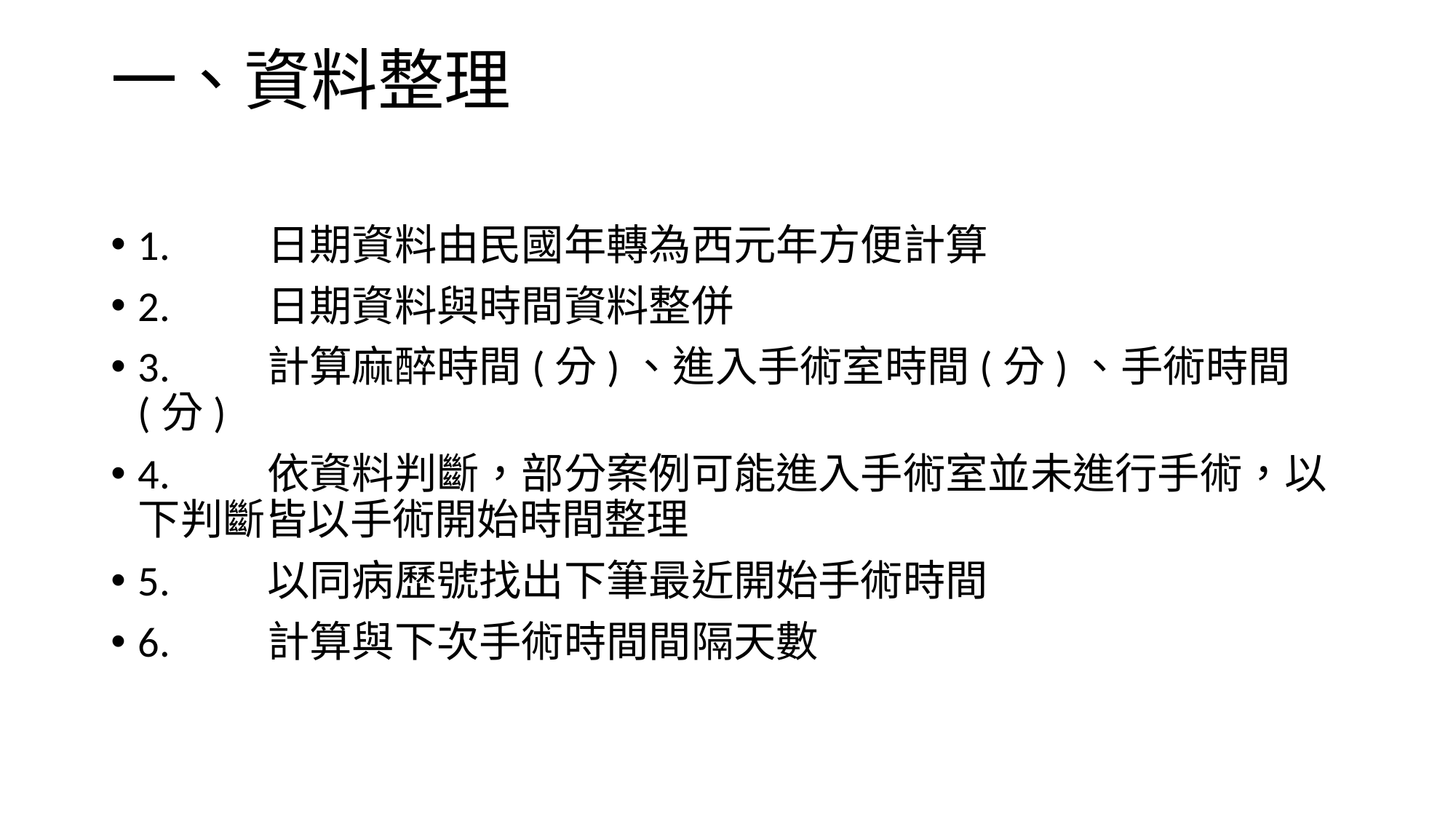

# 一、資料整理
1.         日期資料由民國年轉為西元年方便計算
2.         日期資料與時間資料整併
3.         計算麻醉時間(分)、進入手術室時間(分)、手術時間(分)
4.         依資料判斷，部分案例可能進入手術室並未進行手術，以下判斷皆以手術開始時間整理
5.         以同病歷號找出下筆最近開始手術時間
6.         計算與下次手術時間間隔天數